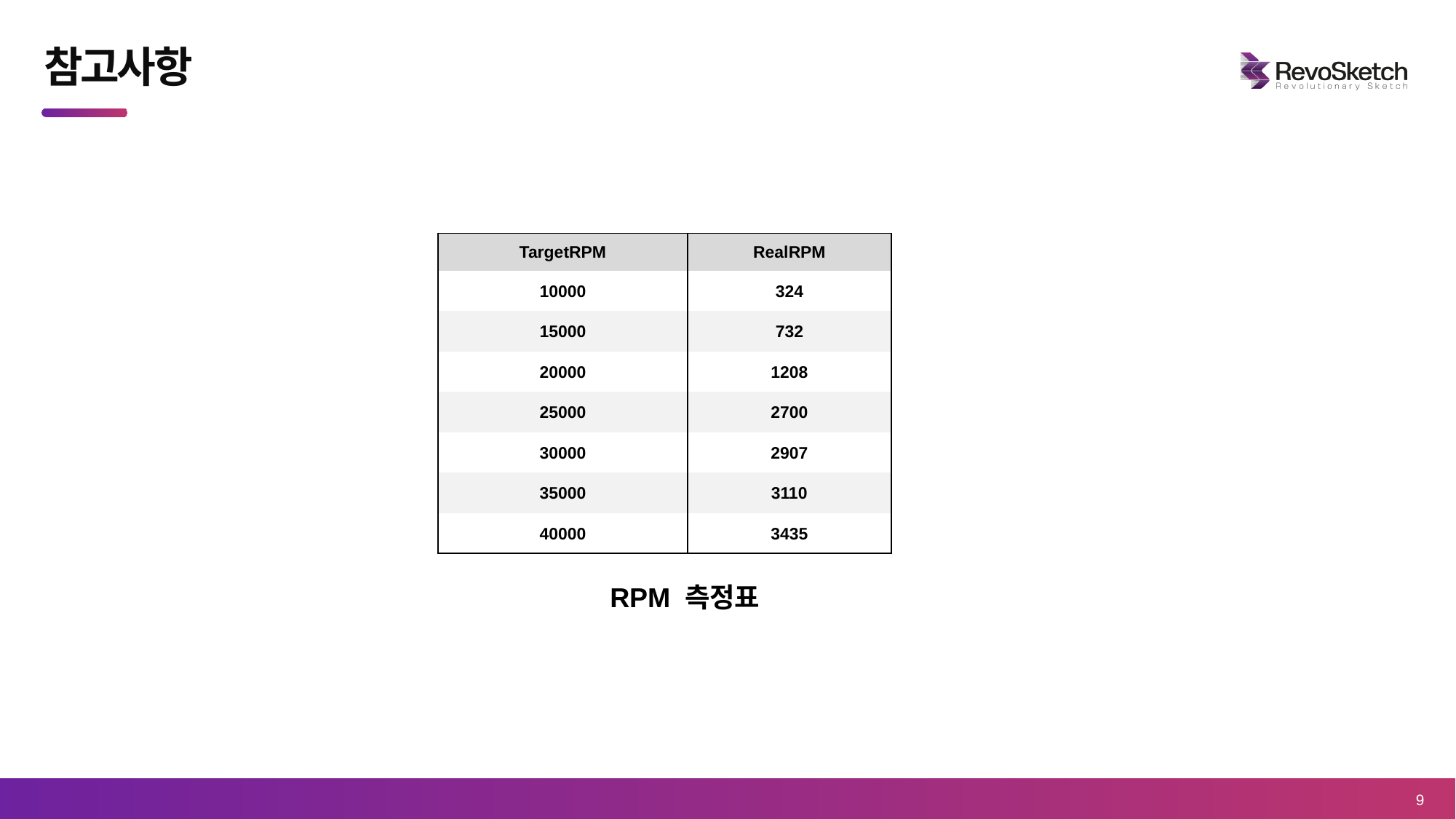

# 참고사항
| TargetRPM | RealRPM |
| --- | --- |
| 10000 | 324 |
| 15000 | 732 |
| 20000 | 1208 |
| 25000 | 2700 |
| 30000 | 2907 |
| 35000 | 3110 |
| 40000 | 3435 |
RPM 측정표
9